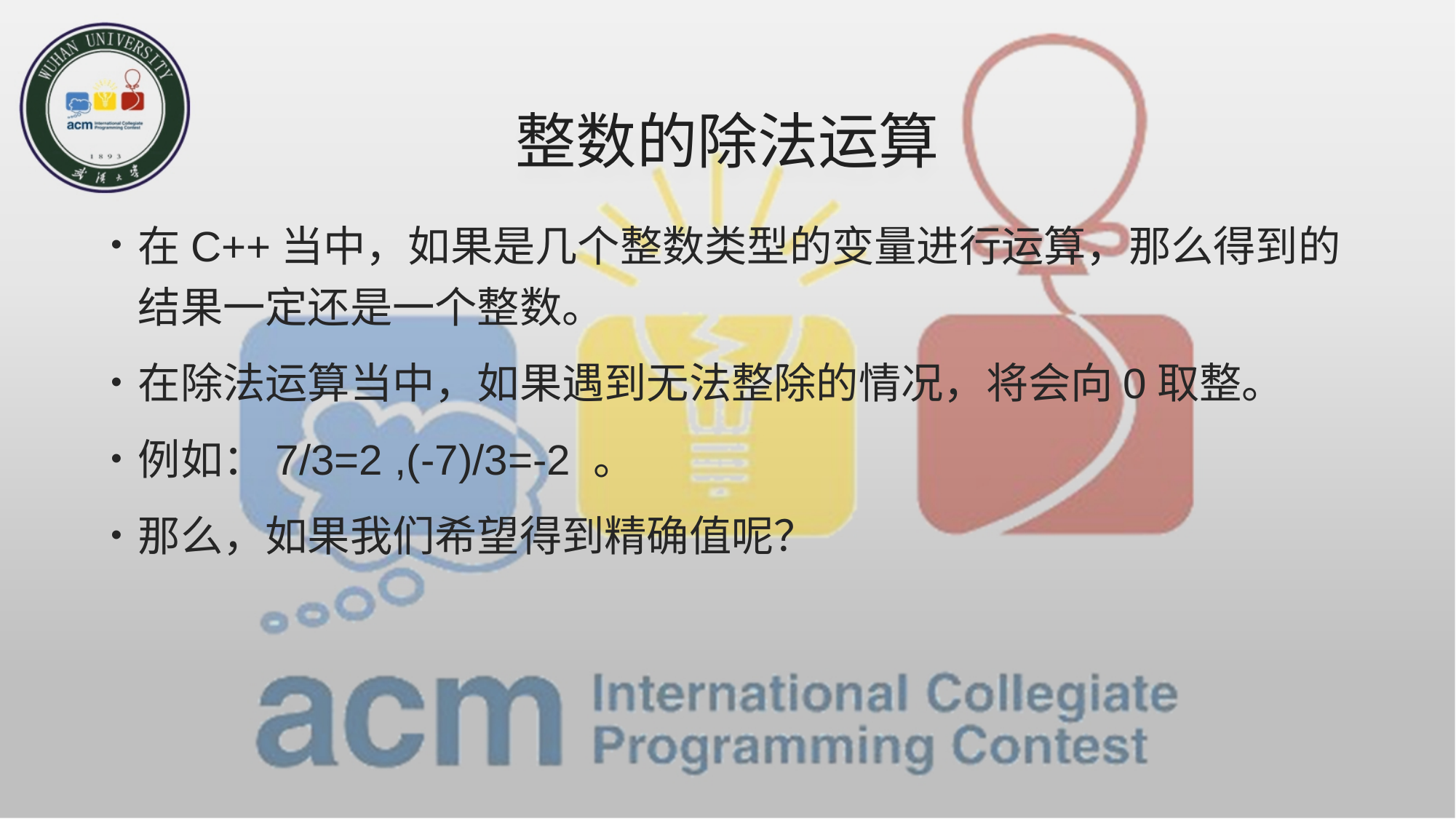

# 整数的除法运算
在C++当中，如果是几个整数类型的变量进行运算，那么得到的结果一定还是一个整数。
在除法运算当中，如果遇到无法整除的情况，将会向0取整。
例如：7/3=2 ,(-7)/3=-2 。
那么，如果我们希望得到精确值呢？